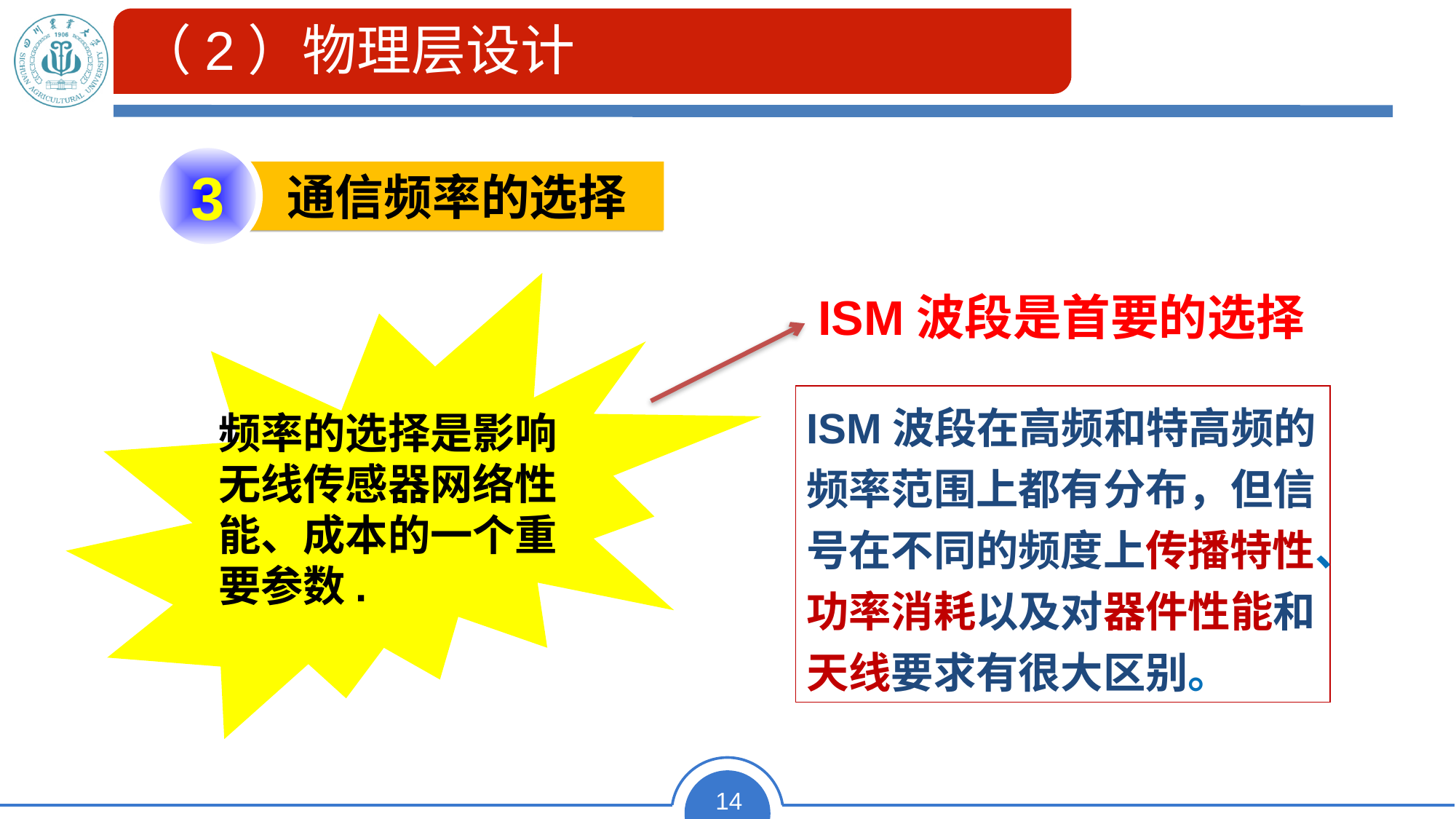

# （2）物理层设计
3
通信频率的选择

ISM波段是首要的选择
ISM波段在高频和特高频的频率范围上都有分布，但信号在不同的频度上传播特性、功率消耗以及对器件性能和天线要求有很大区别。
频率的选择是影响无线传感器网络性能、成本的一个重要参数.